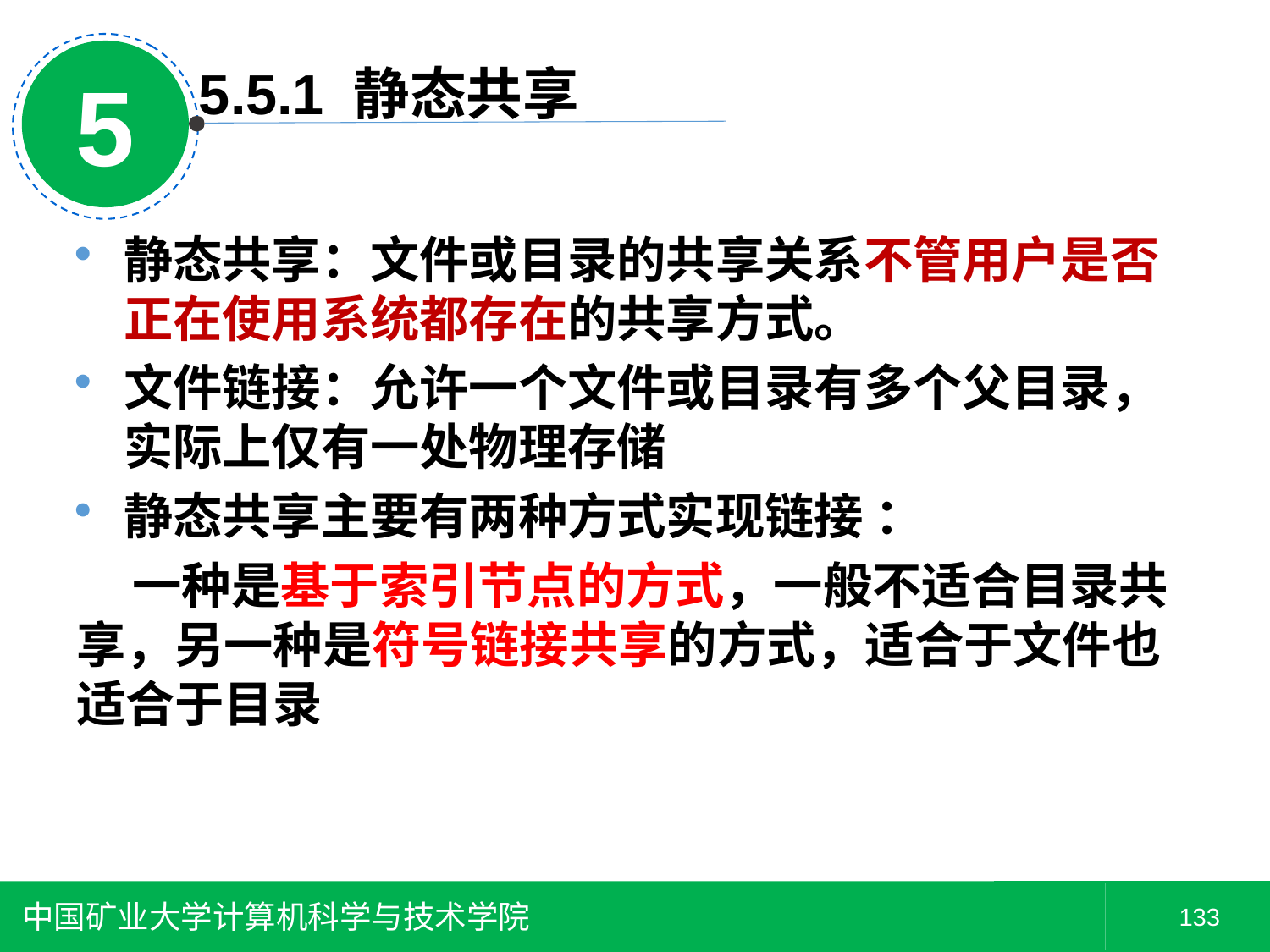

5
5.5.1 静态共享

静态共享：文件或目录的共享关系不管用户是否正在使用系统都存在的共享方式。
文件链接：允许一个文件或目录有多个父目录，实际上仅有一处物理存储
静态共享主要有两种方式实现链接 ：
    一种是基于索引节点的方式，一般不适合目录共享，另一种是符号链接共享的方式，适合于文件也适合于目录